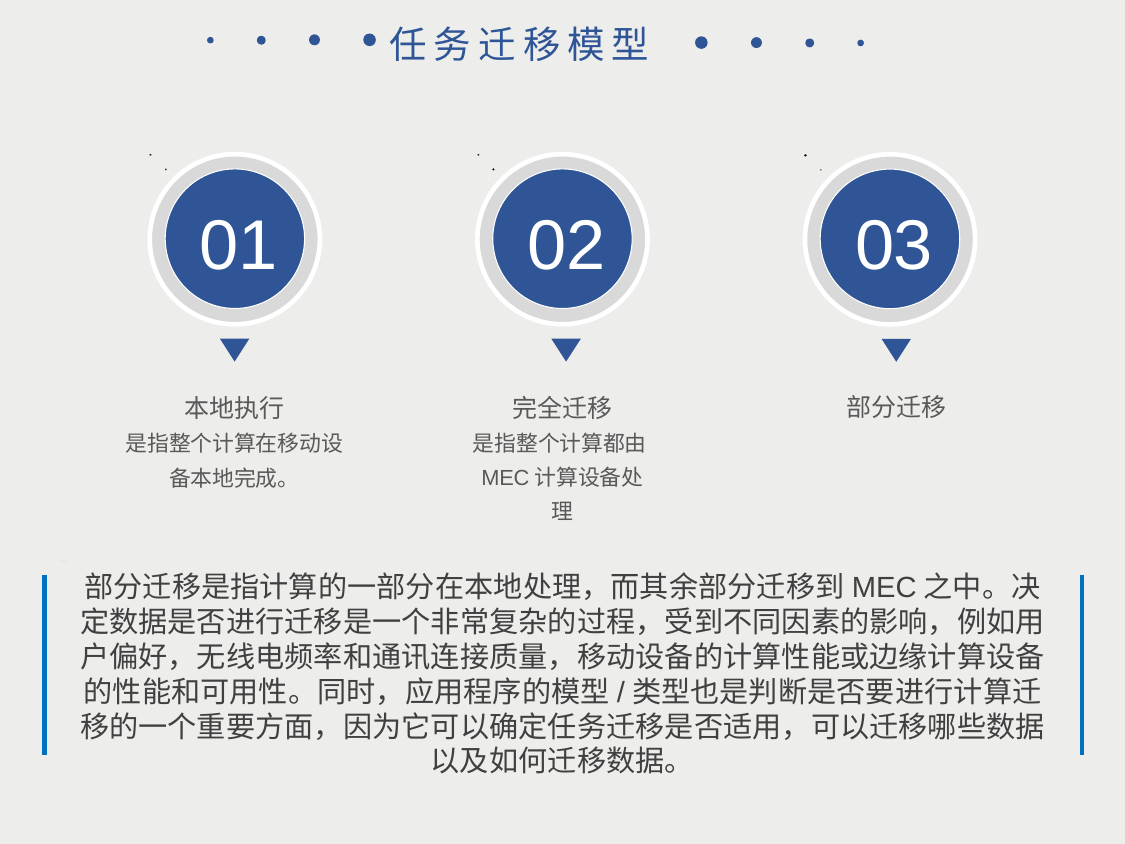

任务迁移模型

01

02

03

部分迁移
本地执行
是指整个计算在移动设备本地完成。
完全迁移
是指整个计算都由MEC计算设备处理
部分迁移是指计算的一部分在本地处理，而其余部分迁移到MEC之中。决定数据是否进行迁移是一个非常复杂的过程，受到不同因素的影响，例如用户偏好，无线电频率和通讯连接质量，移动设备的计算性能或边缘计算设备的性能和可用性。同时，应用程序的模型/类型也是判断是否要进行计算迁移的一个重要方面，因为它可以确定任务迁移是否适用，可以迁移哪些数据以及如何迁移数据。